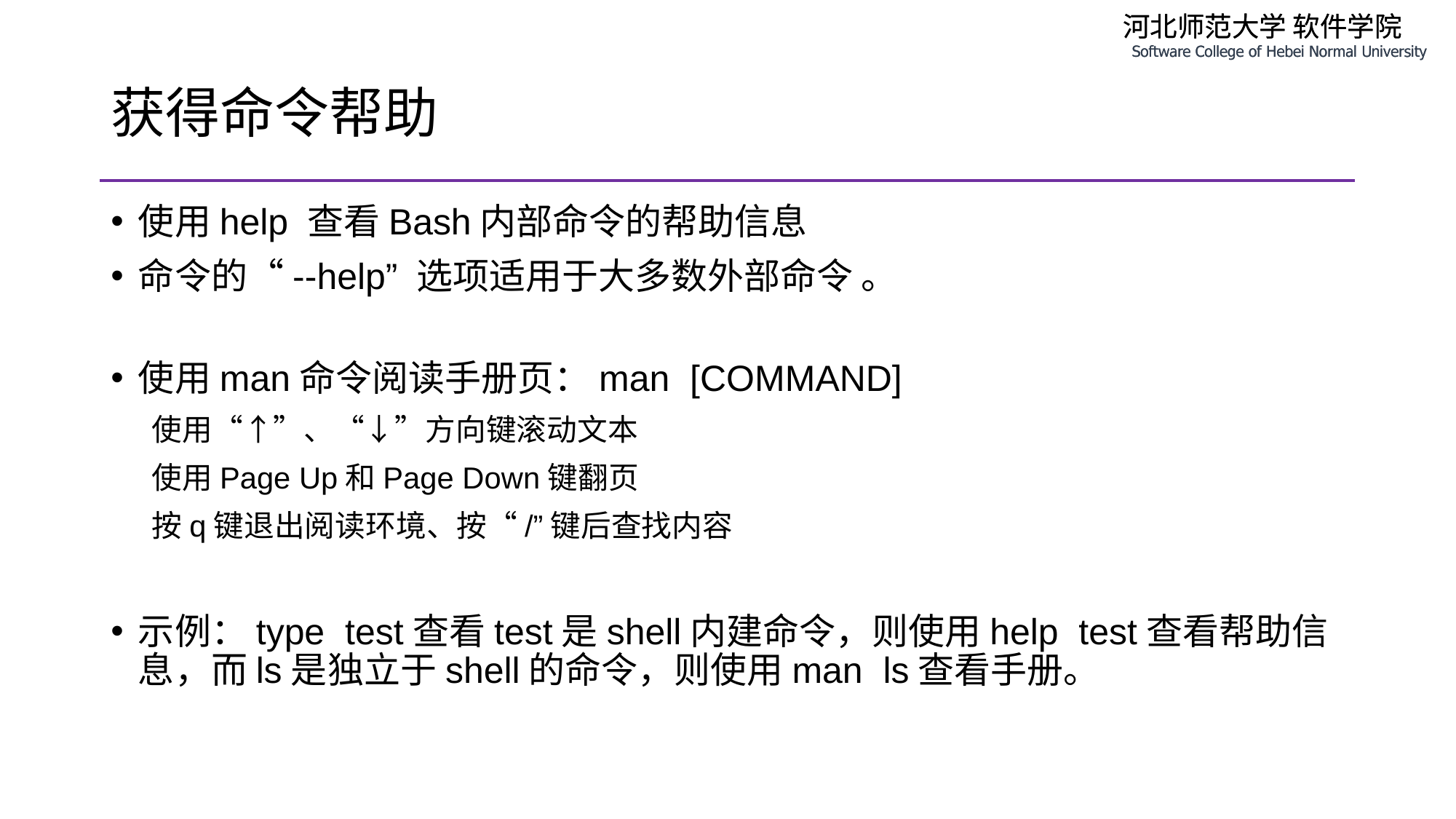

# 获得命令帮助
使用help 查看Bash内部命令的帮助信息
命令的“--help” 选项适用于大多数外部命令 。

使用man命令阅读手册页：man  [COMMAND]
     使用“↑”、“↓”方向键滚动文本
     使用Page Up和Page Down键翻页
     按q键退出阅读环境、按“/”键后查找内容

示例：type  test查看test是shell内建命令，则使用help  test查看帮助信息，而ls是独立于shell的命令，则使用man  ls查看手册。